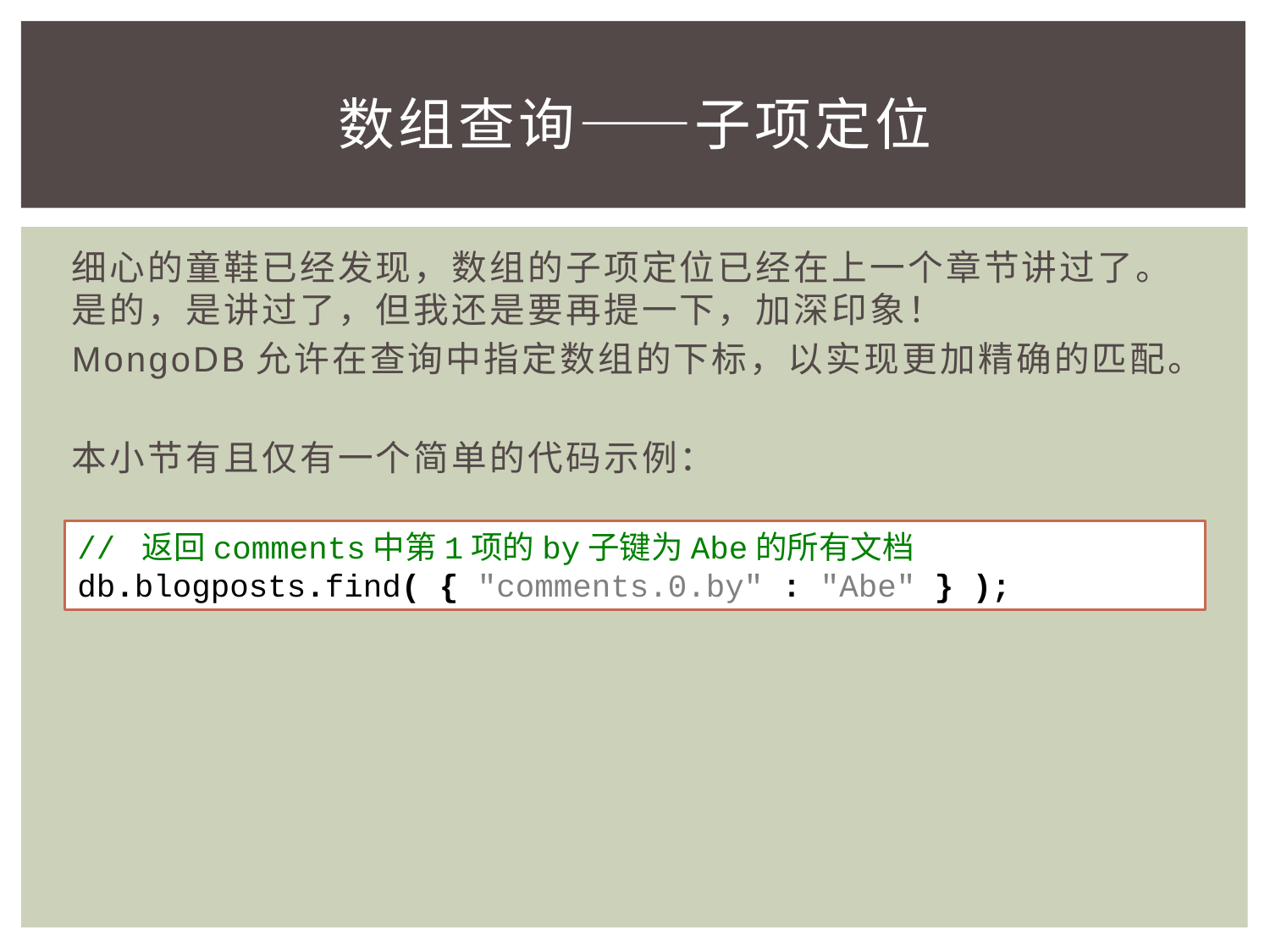

# 数组查询——子项定位
细心的童鞋已经发现，数组的子项定位已经在上一个章节讲过了。是的，是讲过了，但我还是要再提一下，加深印象！
MongoDB允许在查询中指定数组的下标，以实现更加精确的匹配。

本小节有且仅有一个简单的代码示例：
// 返回comments中第1项的by子键为Abe的所有文档
db.blogposts.find( { "comments.0.by" : "Abe" } );